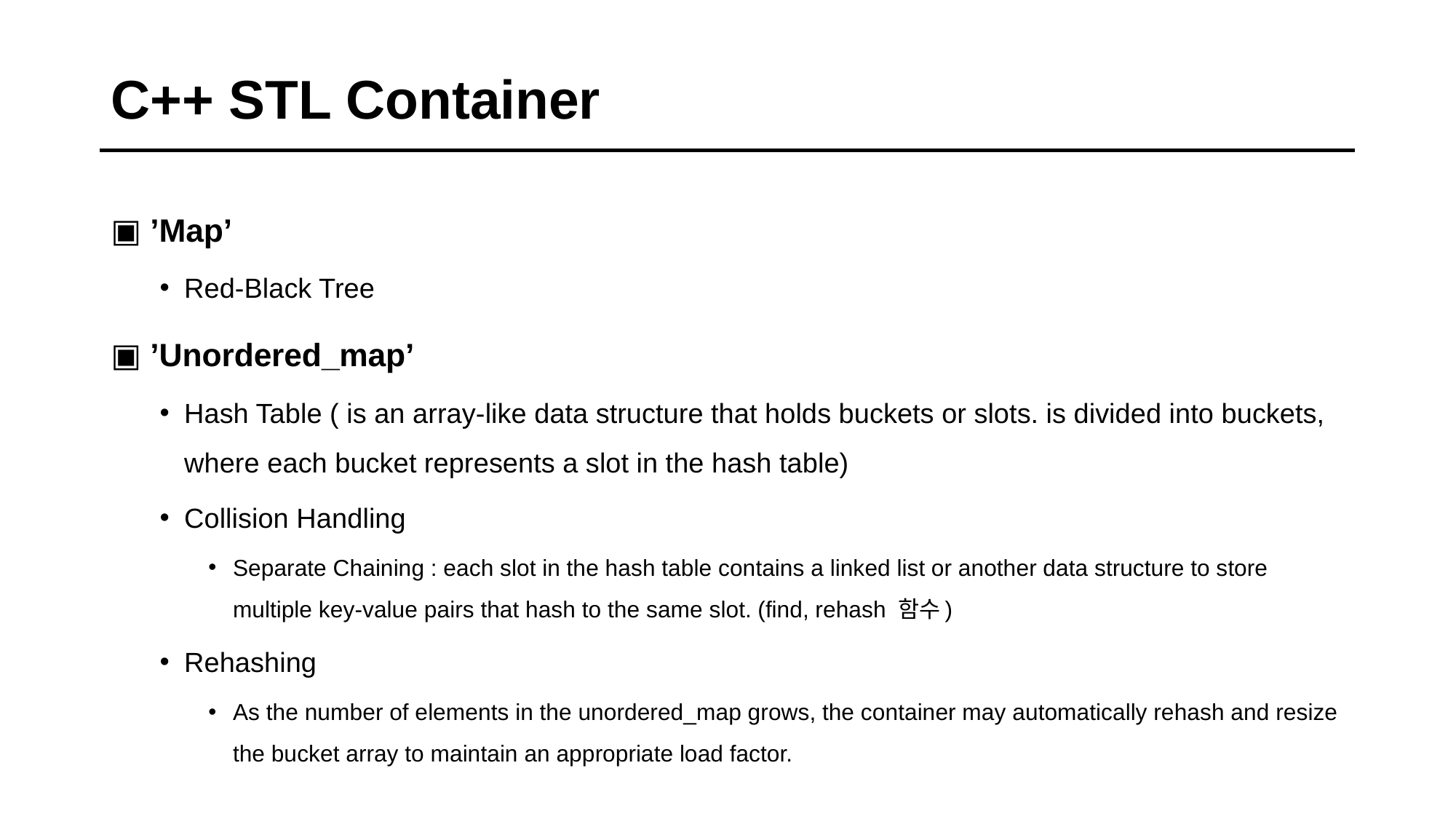

# C++ STL Container
▣ ’Map’
Red-Black Tree
▣ ’Unordered_map’
Hash Table ( is an array-like data structure that holds buckets or slots. is divided into buckets, where each bucket represents a slot in the hash table)
Collision Handling
Separate Chaining : each slot in the hash table contains a linked list or another data structure to store multiple key-value pairs that hash to the same slot. (find, rehash 함수)
Rehashing
As the number of elements in the unordered_map grows, the container may automatically rehash and resize the bucket array to maintain an appropriate load factor.